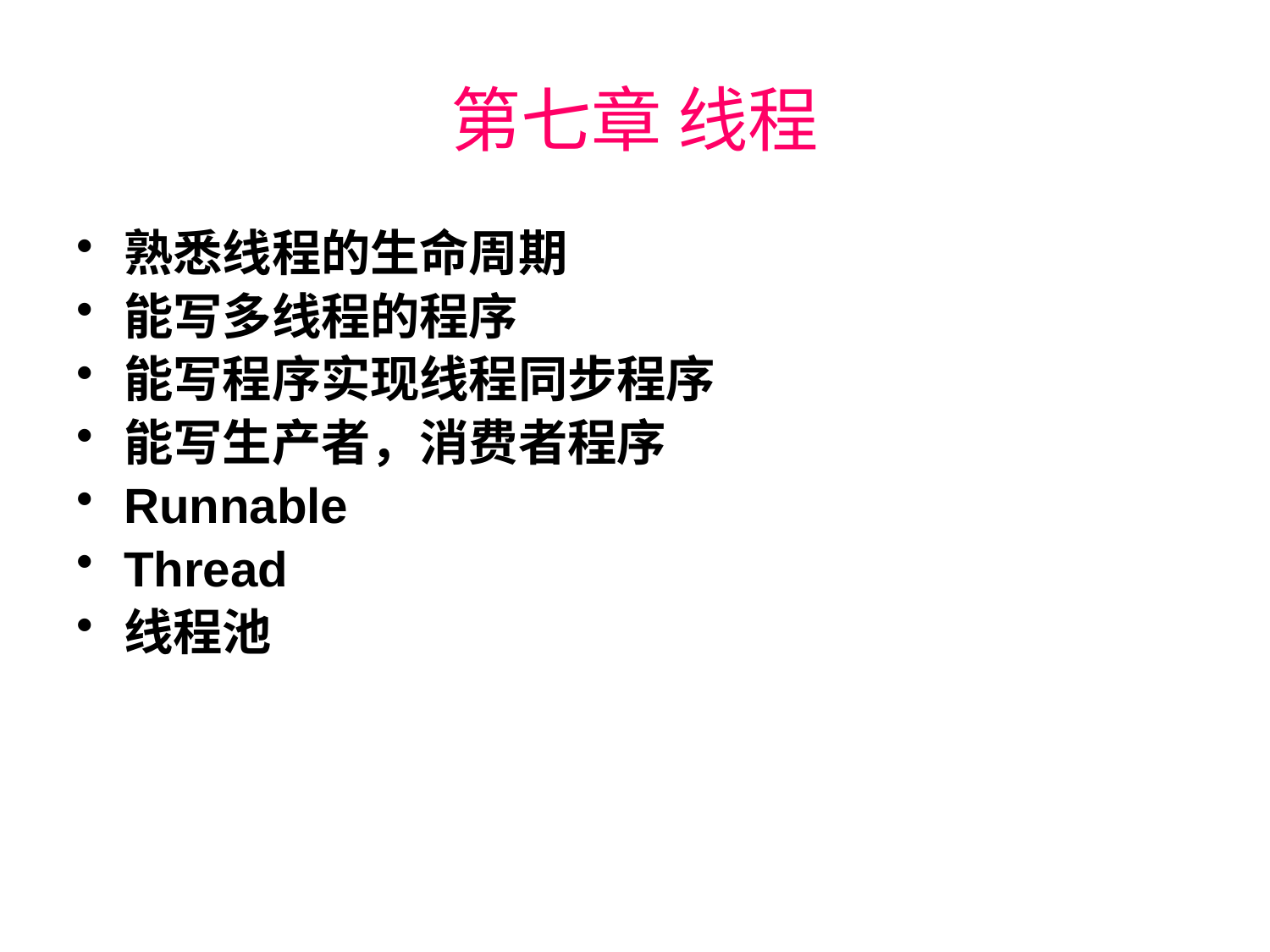

# 第七章 线程
熟悉线程的生命周期
能写多线程的程序
能写程序实现线程同步程序
能写生产者，消费者程序
Runnable
Thread
线程池